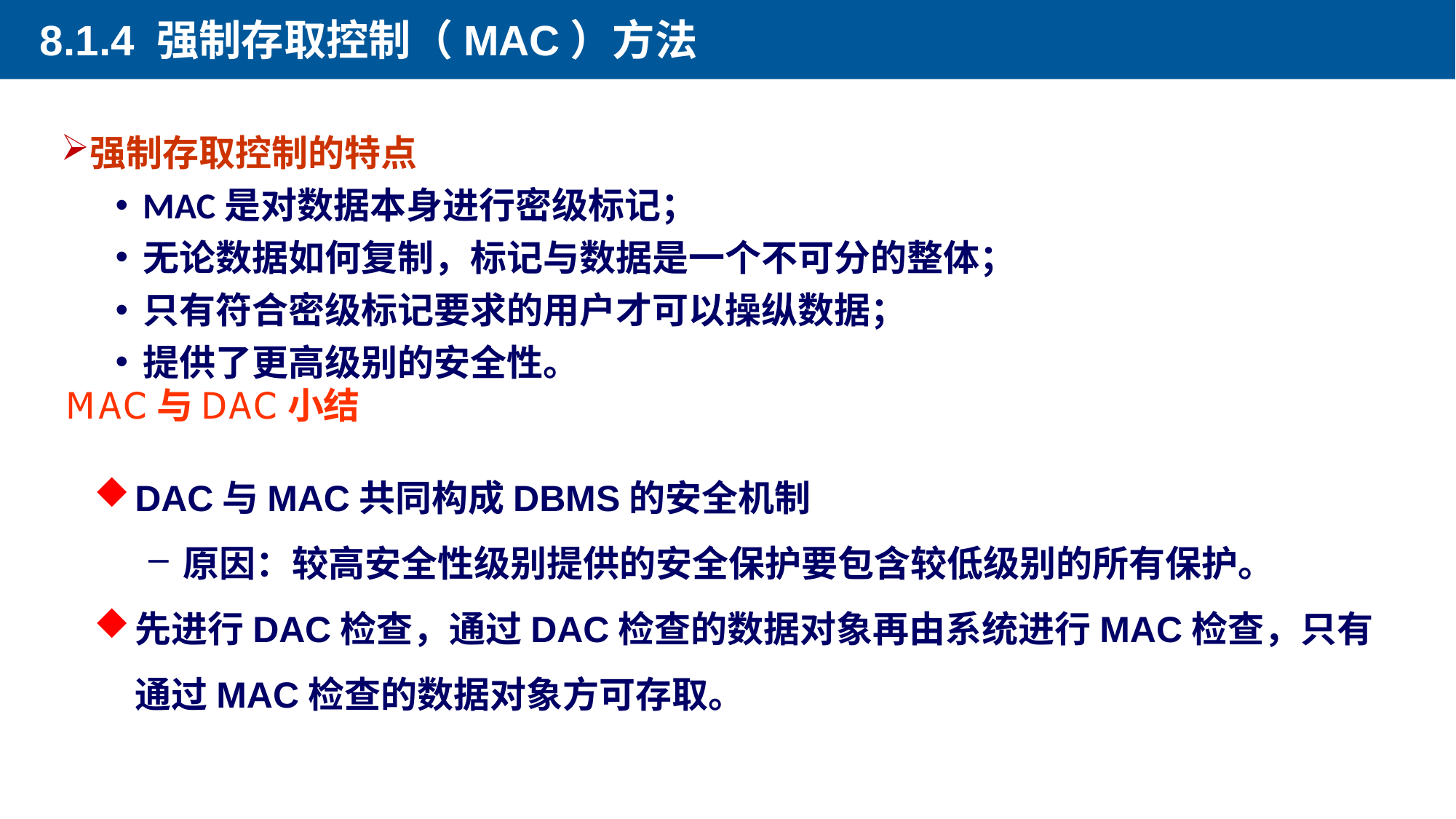

8.1.4 强制存取控制（MAC）方法
强制存取控制的特点
MAC是对数据本身进行密级标记；
无论数据如何复制，标记与数据是一个不可分的整体；
只有符合密级标记要求的用户才可以操纵数据；
提供了更高级别的安全性。

MAC与DAC小结
DAC与MAC共同构成DBMS的安全机制
原因：较高安全性级别提供的安全保护要包含较低级别的所有保护。
先进行DAC检查，通过DAC检查的数据对象再由系统进行MAC检查，只有通过MAC检查的数据对象方可存取。